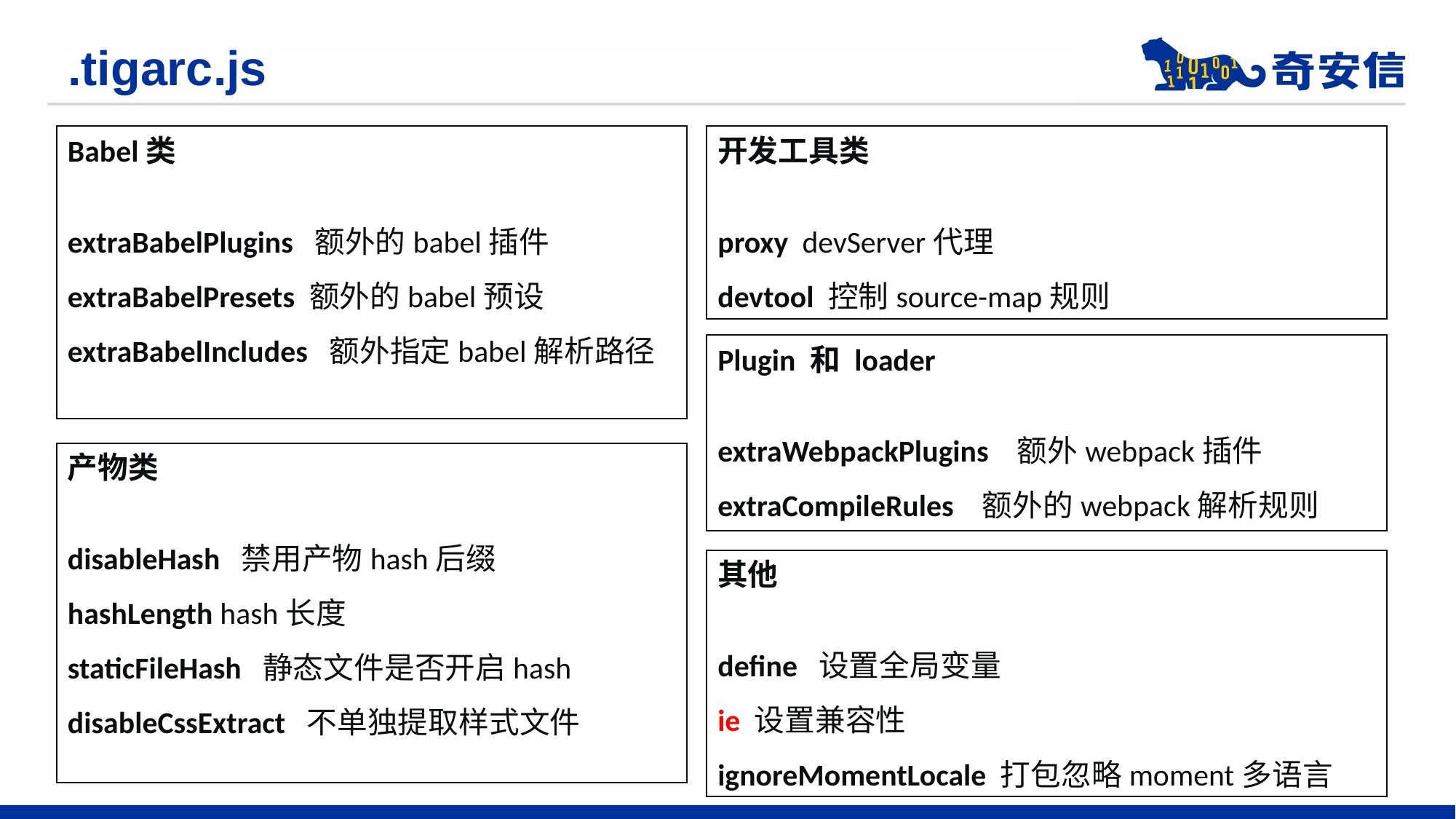

# .tigarc.js
Babel类

extraBabelPlugins  额外的babel插件
extraBabelPresets 额外的babel预设
extraBabelIncludes  额外指定babel解析路径

开发工具类

proxy  devServer代理
devtool 控制source-map规则

Plugin 和 loader

extraWebpackPlugins   额外webpack插件
extraCompileRules   额外的webpack解析规则
产物类

disableHash  禁用产物hash后缀
hashLength hash长度
staticFileHash  静态文件是否开启hash
disableCssExtract  不单独提取样式文件
其他

define  设置全局变量
ie 设置兼容性
ignoreMomentLocale 打包忽略moment多语言
www.qianxin.com